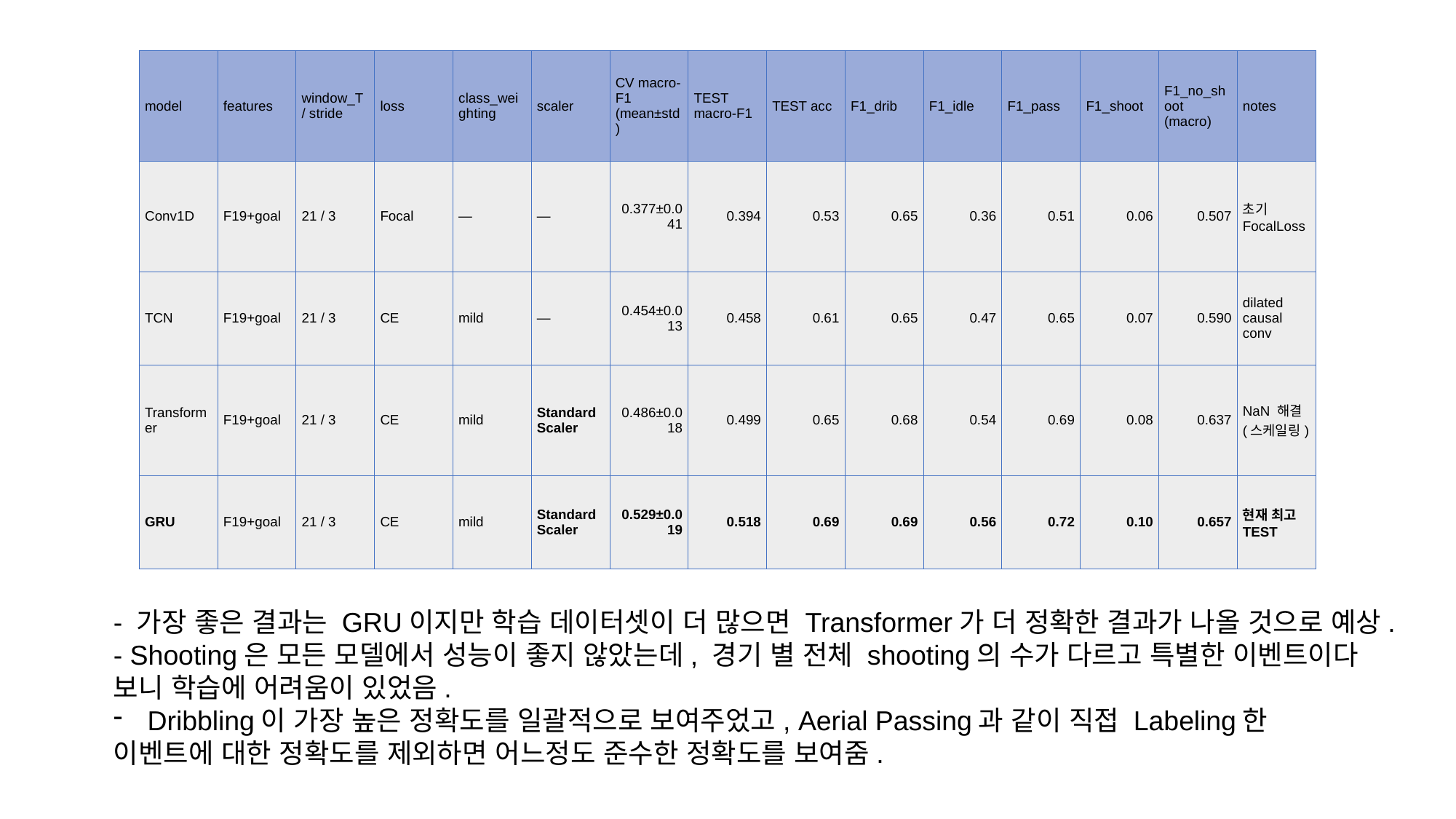

#
| model | features | window\_T / stride | loss | class\_weighting | scaler | CV macro-F1 (mean±std) | TEST macro-F1 | TEST acc | F1\_drib | F1\_idle | F1\_pass | F1\_shoot | F1\_no\_shoot (macro) | notes |
| --- | --- | --- | --- | --- | --- | --- | --- | --- | --- | --- | --- | --- | --- | --- |
| Conv1D | F19+goal | 21 / 3 | Focal | — | — | 0.377±0.041 | 0.394 | 0.53 | 0.65 | 0.36 | 0.51 | 0.06 | 0.507 | 초기 FocalLoss |
| TCN | F19+goal | 21 / 3 | CE | mild | — | 0.454±0.013 | 0.458 | 0.61 | 0.65 | 0.47 | 0.65 | 0.07 | 0.590 | dilated causal conv |
| Transformer | F19+goal | 21 / 3 | CE | mild | StandardScaler | 0.486±0.018 | 0.499 | 0.65 | 0.68 | 0.54 | 0.69 | 0.08 | 0.637 | NaN 해결(스케일링) |
| GRU | F19+goal | 21 / 3 | CE | mild | StandardScaler | 0.529±0.019 | 0.518 | 0.69 | 0.69 | 0.56 | 0.72 | 0.10 | 0.657 | 현재 최고 TEST |
- 가장 좋은 결과는 GRU이지만 학습 데이터셋이 더 많으면 Transformer가 더 정확한 결과가 나올 것으로 예상.
- Shooting은 모든 모델에서 성능이 좋지 않았는데, 경기 별 전체 shooting의 수가 다르고 특별한 이벤트이다
보니 학습에 어려움이 있었음.
Dribbling이 가장 높은 정확도를 일괄적으로 보여주었고, Aerial Passing과 같이 직접 Labeling한
이벤트에 대한 정확도를 제외하면 어느정도 준수한 정확도를 보여줌.